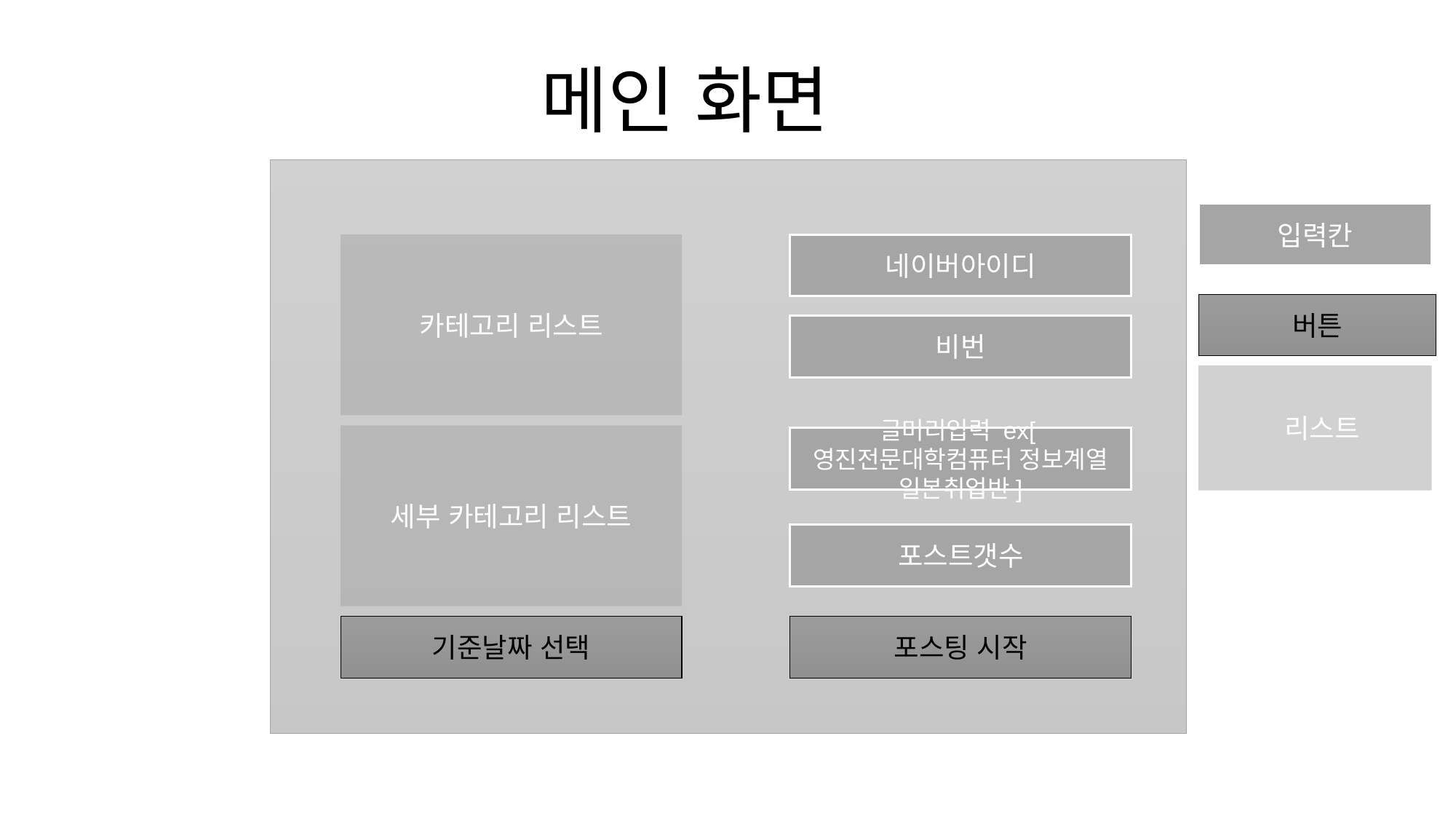

메인 화면

입력칸
카테고리 리스트
네이버아이디
버튼
비번
 리스트
세부 카테고리 리스트
글머리입력 ex[영진전문대학컴퓨터 정보계열 일본취업반]
포스트갯수
포스팅 시작
기준날짜 선택